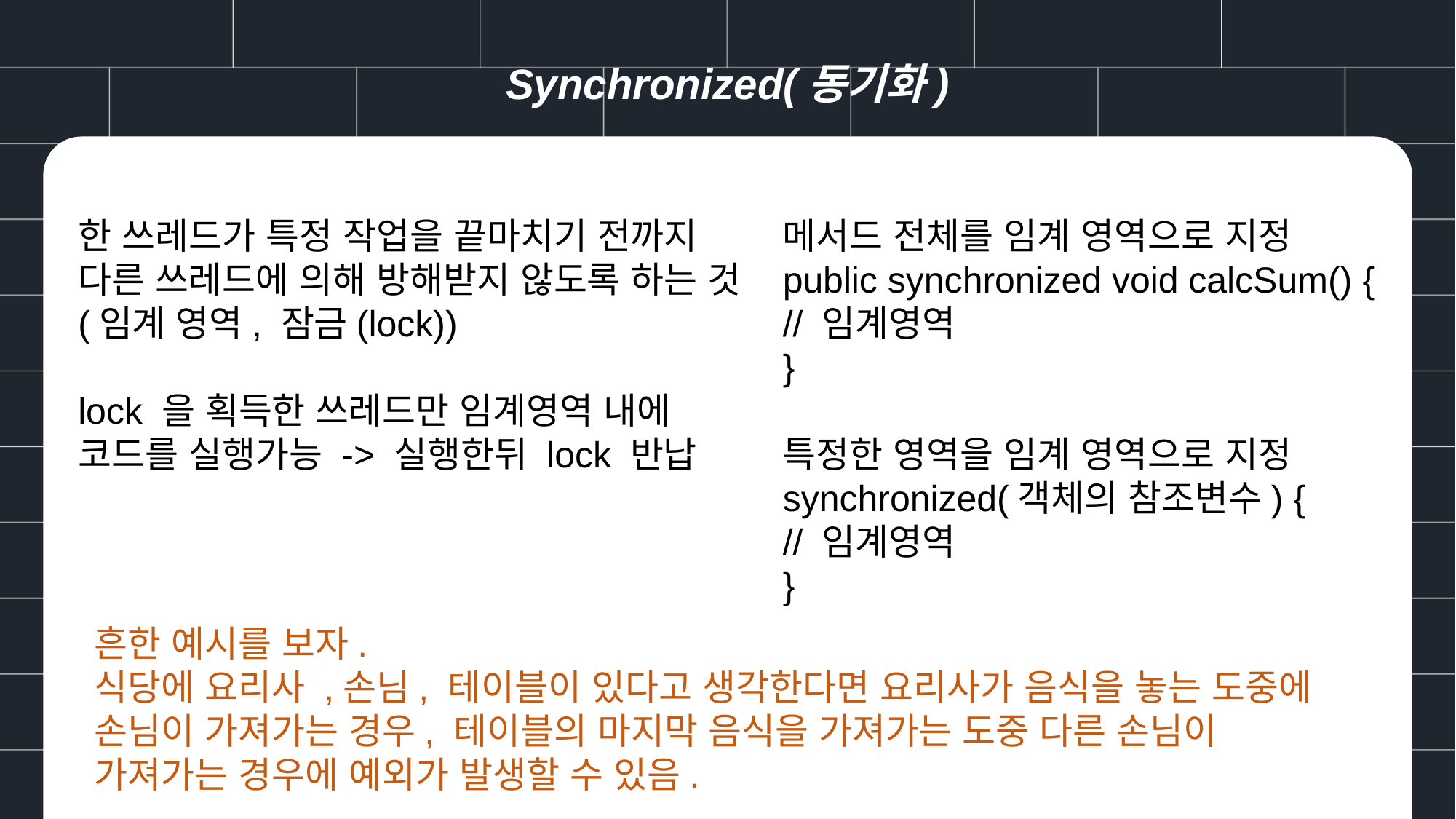

Synchronized(동기화)
한 쓰레드가 특정 작업을 끝마치기 전까지
다른 쓰레드에 의해 방해받지 않도록 하는 것
(임계 영역, 잠금(lock))

lock 을 획득한 쓰레드만 임계영역 내에
코드를 실행가능 -> 실행한뒤 lock 반납

메서드 전체를 임계 영역으로 지정
public synchronized void calcSum() {
// 임계영역
}

특정한 영역을 임계 영역으로 지정
synchronized(객체의 참조변수) {
// 임계영역
}
흔한 예시를 보자.
식당에 요리사 ,손님, 테이블이 있다고 생각한다면 요리사가 음식을 놓는 도중에 손님이 가져가는 경우, 테이블의 마지막 음식을 가져가는 도중 다른 손님이 가져가는 경우에 예외가 발생할 수 있음.